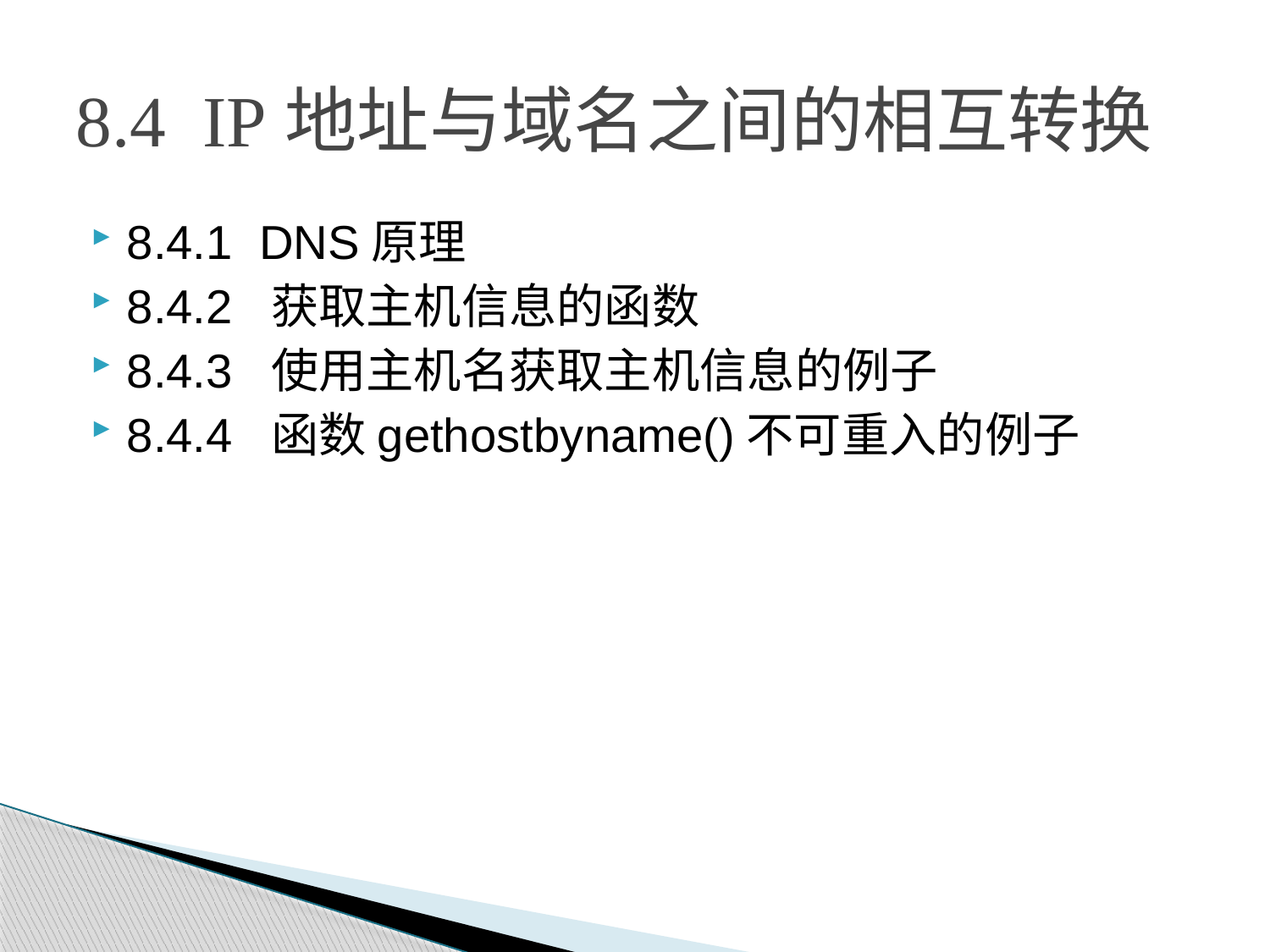

# 8.4  IP地址与域名之间的相互转换
8.4.1  DNS原理
8.4.2  获取主机信息的函数
8.4.3  使用主机名获取主机信息的例子
8.4.4  函数gethostbyname()不可重入的例子